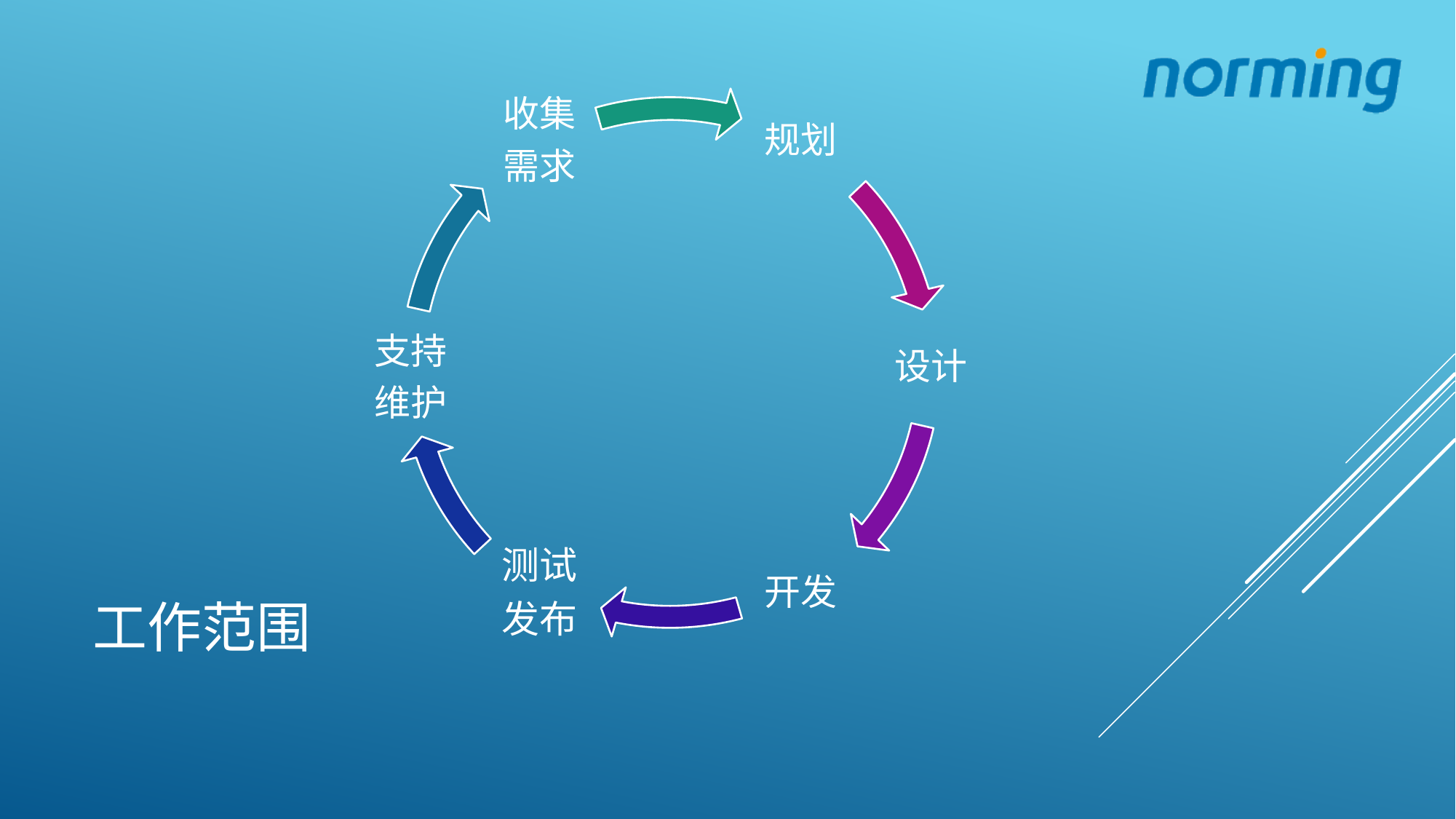

规划
设计
开发
测试
发布

支持
维护

收集
需求
# 工作范围